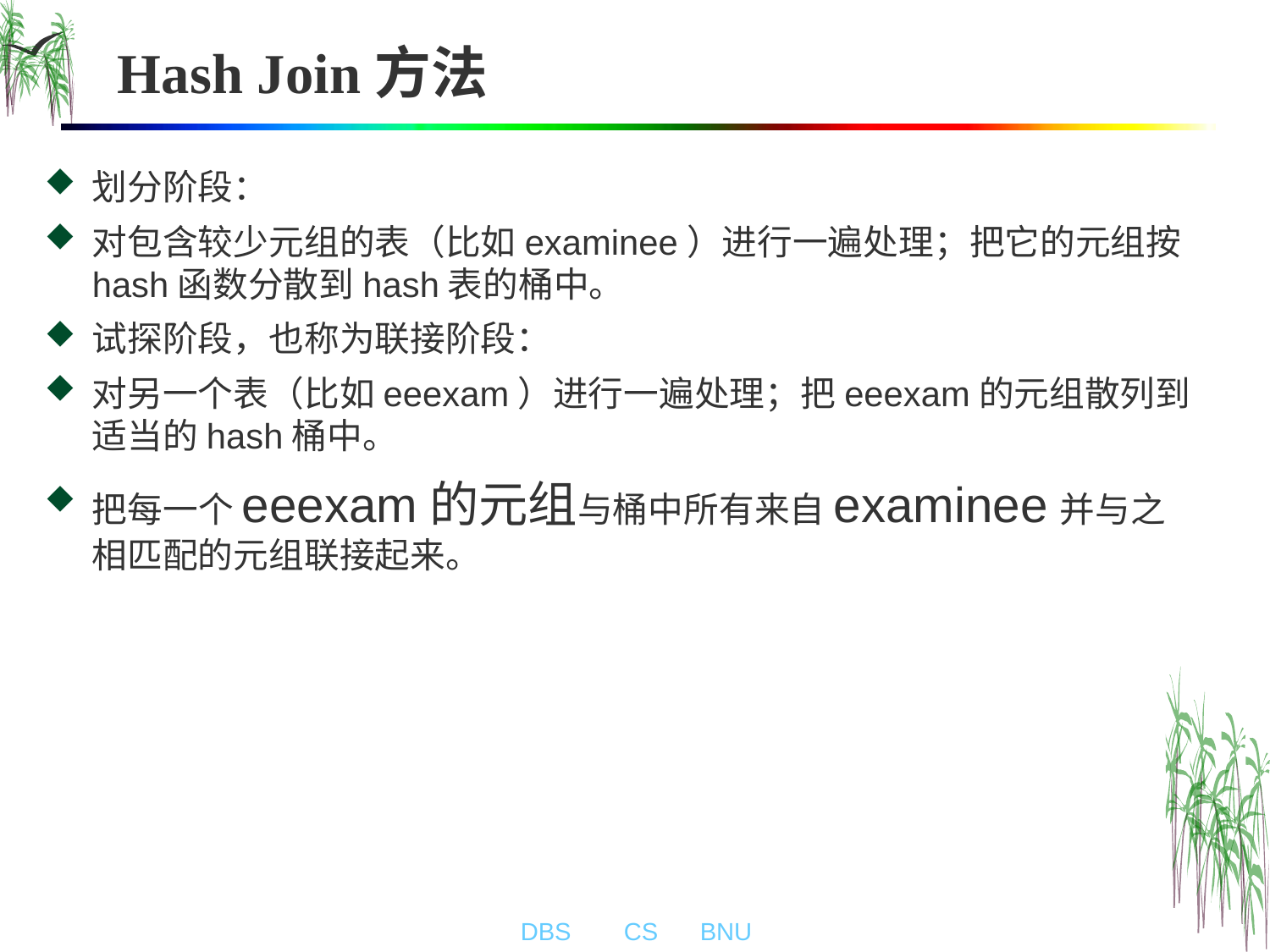

# Hash Join方法
划分阶段：
对包含较少元组的表（比如examinee）进行一遍处理；把它的元组按hash函数分散到hash表的桶中。
试探阶段，也称为联接阶段：
对另一个表（比如eeexam）进行一遍处理；把eeexam的元组散列到适当的hash桶中。
把每一个eeexam的元组与桶中所有来自examinee并与之相匹配的元组联接起来。